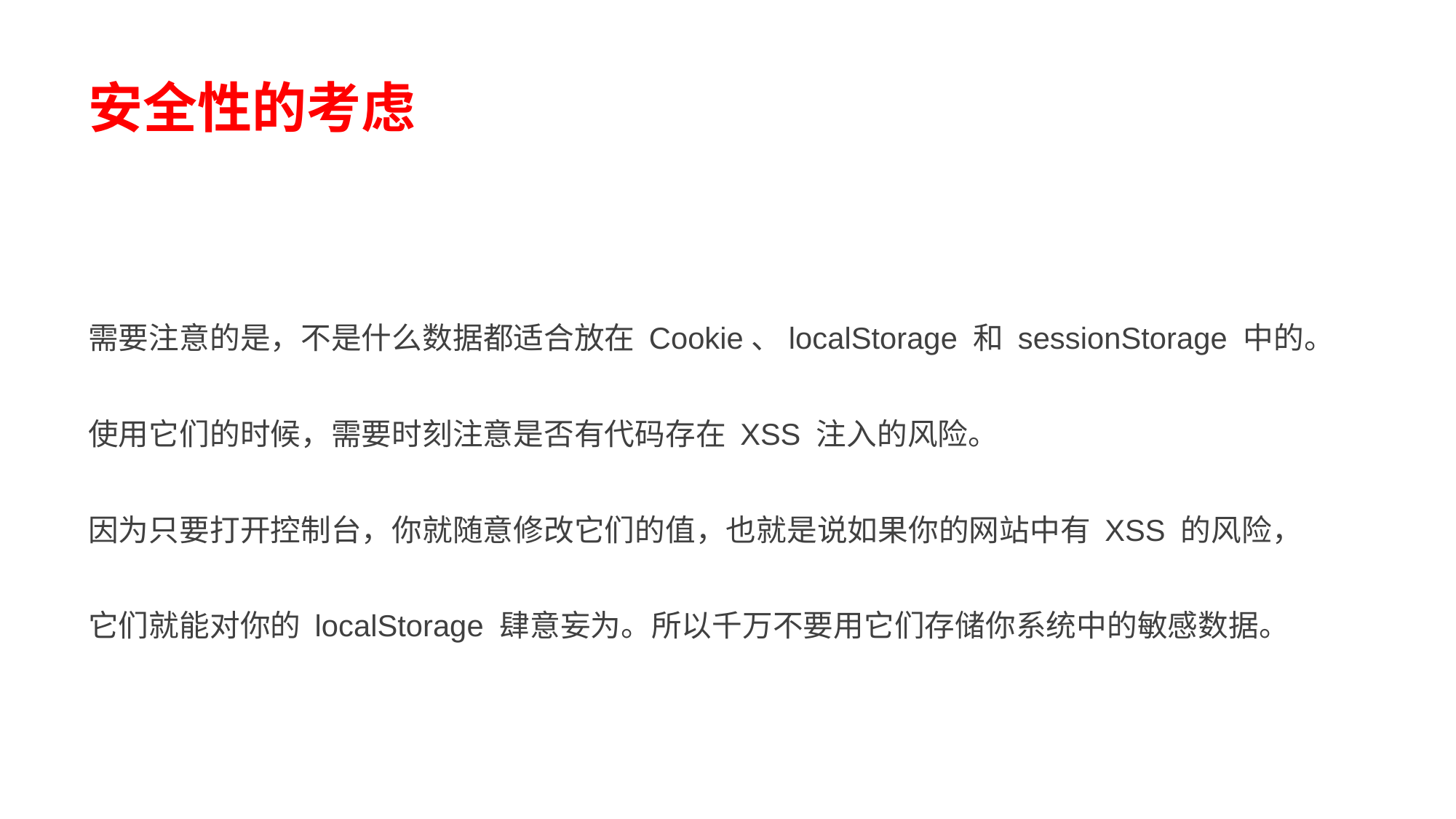

# 安全性的考虑

需要注意的是，不是什么数据都适合放在 Cookie、localStorage 和 sessionStorage 中的。

使用它们的时候，需要时刻注意是否有代码存在 XSS 注入的风险。

因为只要打开控制台，你就随意修改它们的值，也就是说如果你的网站中有 XSS 的风险，

它们就能对你的 localStorage 肆意妄为。所以千万不要用它们存储你系统中的敏感数据。